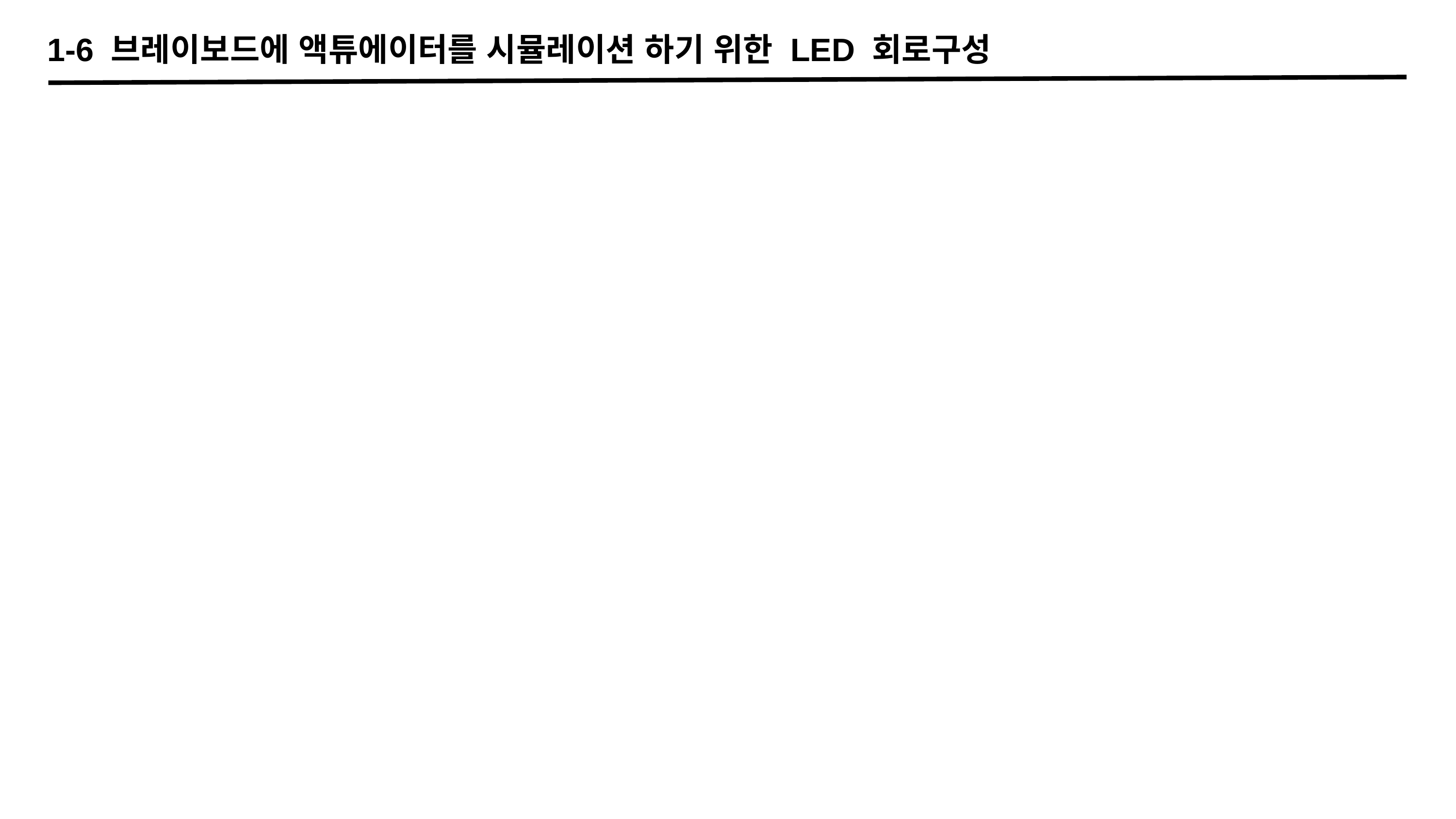

1-6 브레이보드에 액튜에이터를 시뮬레이션 하기 위한 LED 회로구성